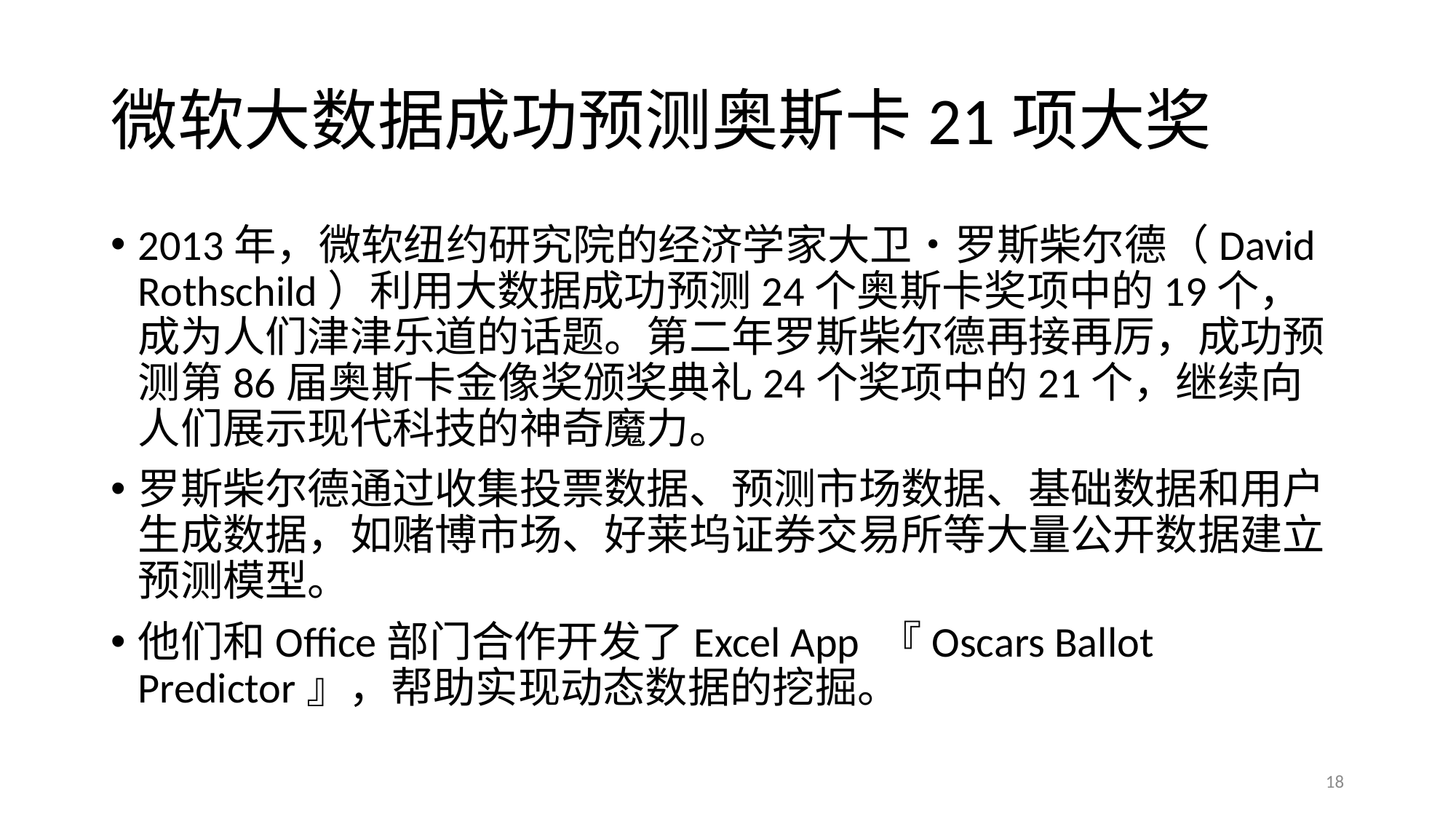

# 微软大数据成功预测奥斯卡21项大奖
2013年，微软纽约研究院的经济学家大卫•罗斯柴尔德（David Rothschild）利用大数据成功预测24个奥斯卡奖项中的19个，成为人们津津乐道的话题。第二年罗斯柴尔德再接再厉，成功预测第86届奥斯卡金像奖颁奖典礼24个奖项中的21个，继续向人们展示现代科技的神奇魔力。
罗斯柴尔德通过收集投票数据、预测市场数据、基础数据和用户生成数据，如赌博市场、好莱坞证券交易所等大量公开数据建立预测模型。
他们和Office部门合作开发了Excel App 『Oscars Ballot Predictor』，帮助实现动态数据的挖掘。
18